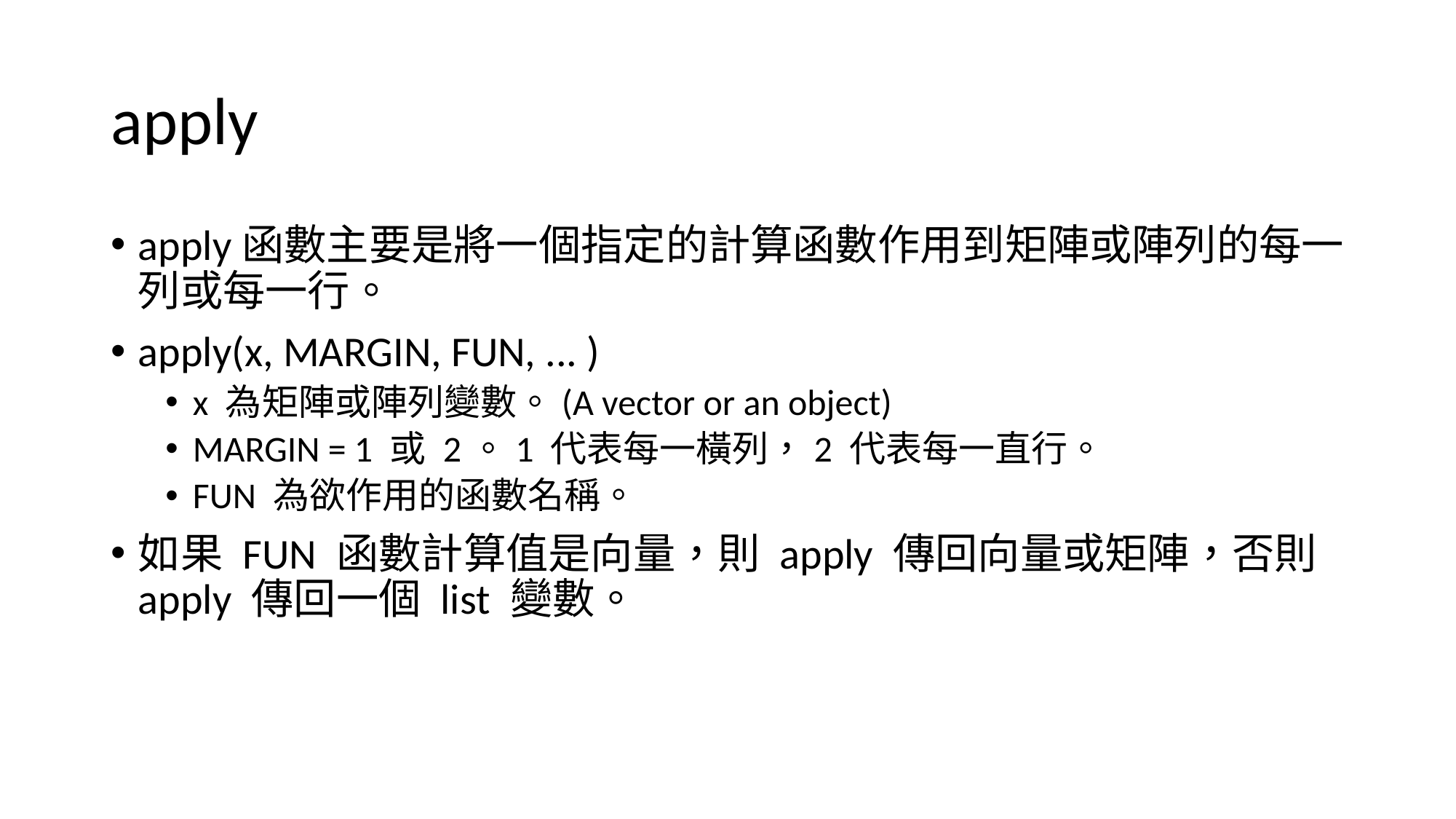

# apply
apply函數主要是將一個指定的計算函數作用到矩陣或陣列的每一列或每一行。
apply(x, MARGIN, FUN, ... )
x 為矩陣或陣列變數。(A vector or an object)
MARGIN = 1 或 2。1 代表每一橫列，2 代表每一直行。
FUN 為欲作用的函數名稱。
如果 FUN 函數計算值是向量，則 apply 傳回向量或矩陣，否則 apply 傳回一個 list 變數。